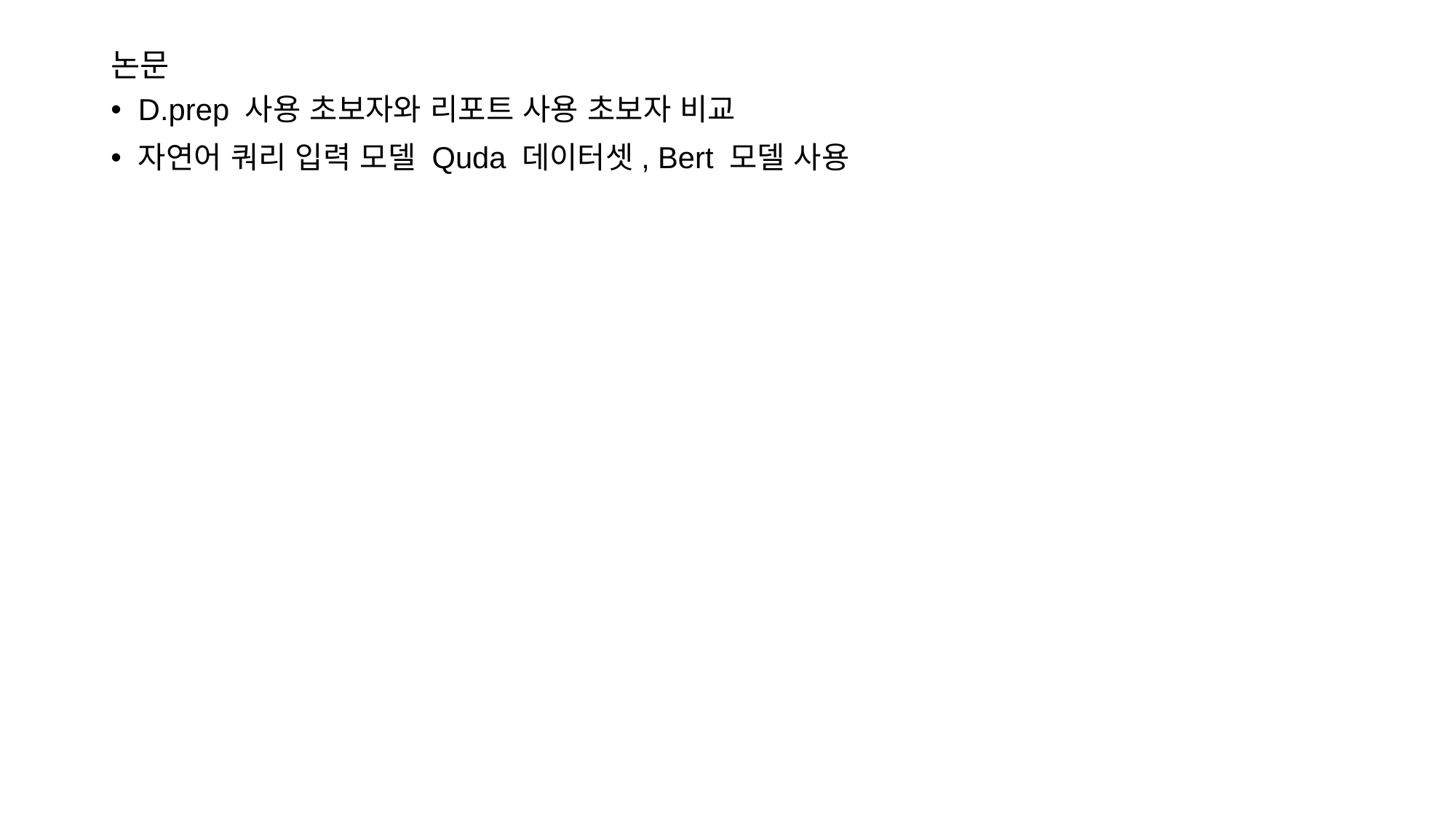

논문
D.prep 사용 초보자와 리포트 사용 초보자 비교
자연어 쿼리 입력 모델 Quda 데이터셋, Bert 모델 사용